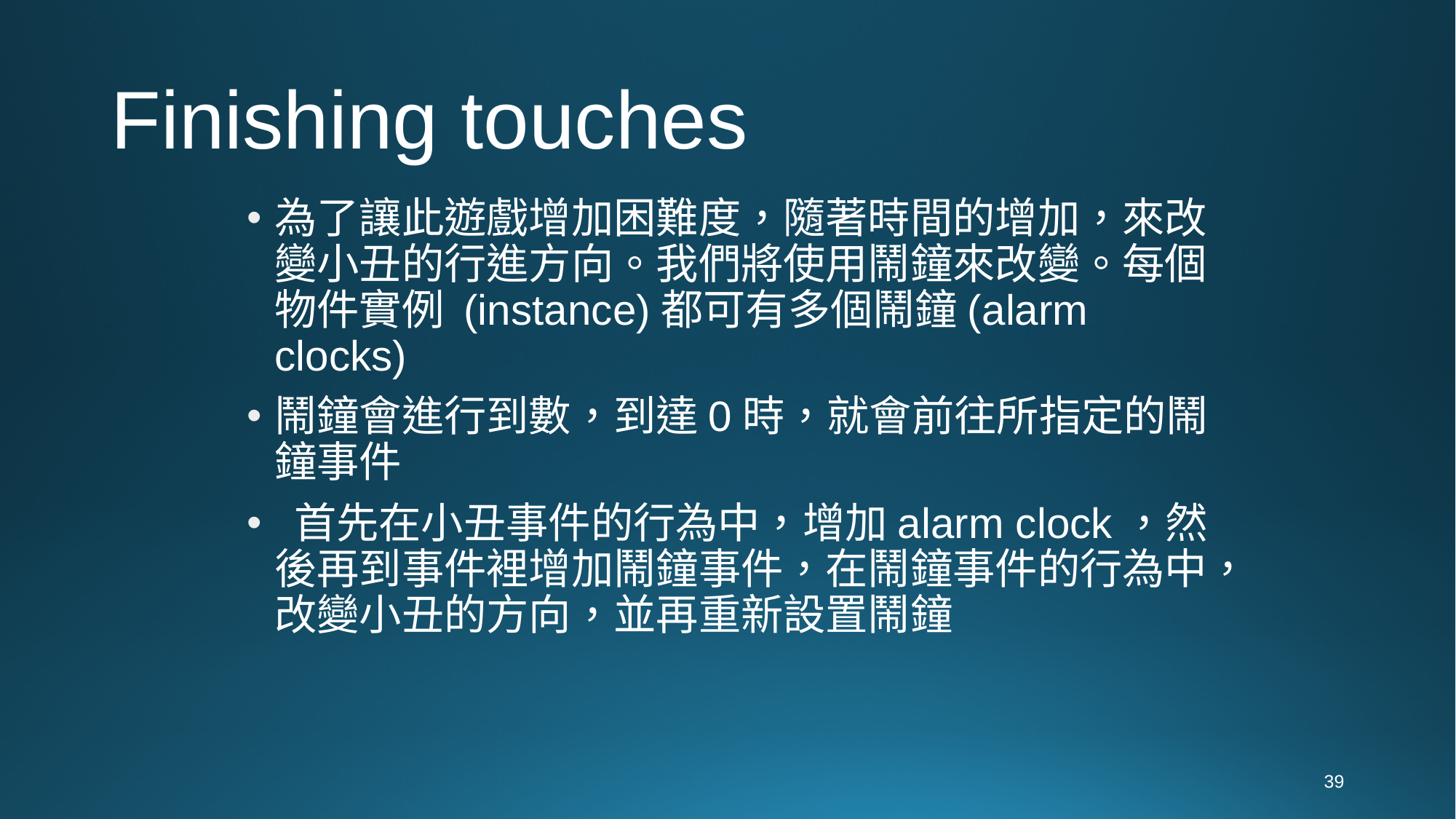

# Finishing touches
為了讓此遊戲增加困難度，隨著時間的增加，來改變小丑的行進方向。我們將使用鬧鐘來改變。每個物件實例 (instance)都可有多個鬧鐘(alarm clocks)
鬧鐘會進行到數，到達0時，就會前往所指定的鬧鐘事件
 首先在小丑事件的行為中，增加alarm clock，然後再到事件裡增加鬧鐘事件，在鬧鐘事件的行為中，改變小丑的方向，並再重新設置鬧鐘
39